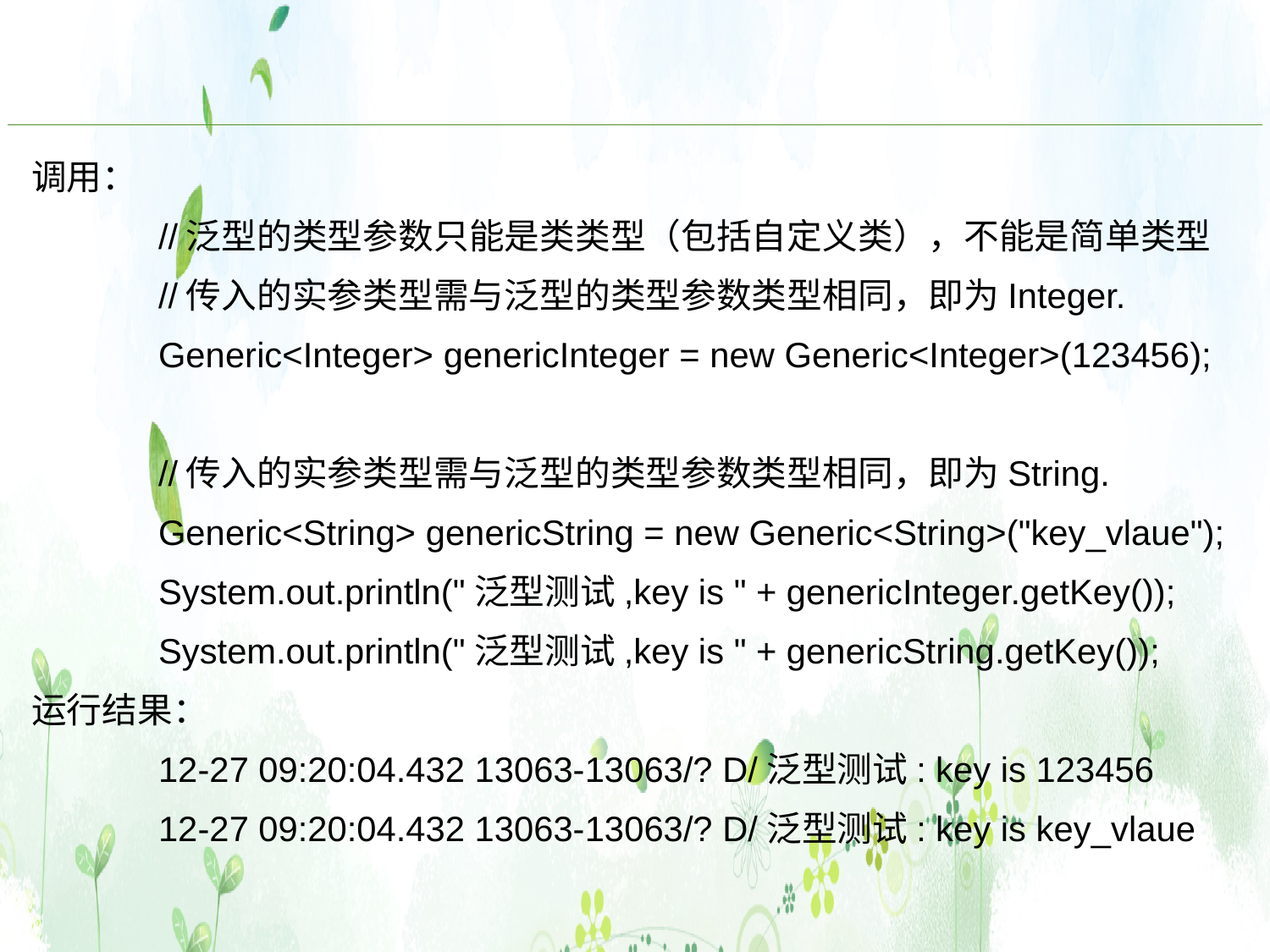

调用：
	//泛型的类型参数只能是类类型（包括自定义类），不能是简单类型
	//传入的实参类型需与泛型的类型参数类型相同，即为Integer.
	Generic<Integer> genericInteger = new Generic<Integer>(123456);

	//传入的实参类型需与泛型的类型参数类型相同，即为String.
	Generic<String> genericString = new Generic<String>("key_vlaue");
	System.out.println("泛型测试,key is " + genericInteger.getKey());
	System.out.println("泛型测试,key is " + genericString.getKey());
运行结果：
	12-27 09:20:04.432 13063-13063/? D/泛型测试: key is 123456
	12-27 09:20:04.432 13063-13063/? D/泛型测试: key is key_vlaue